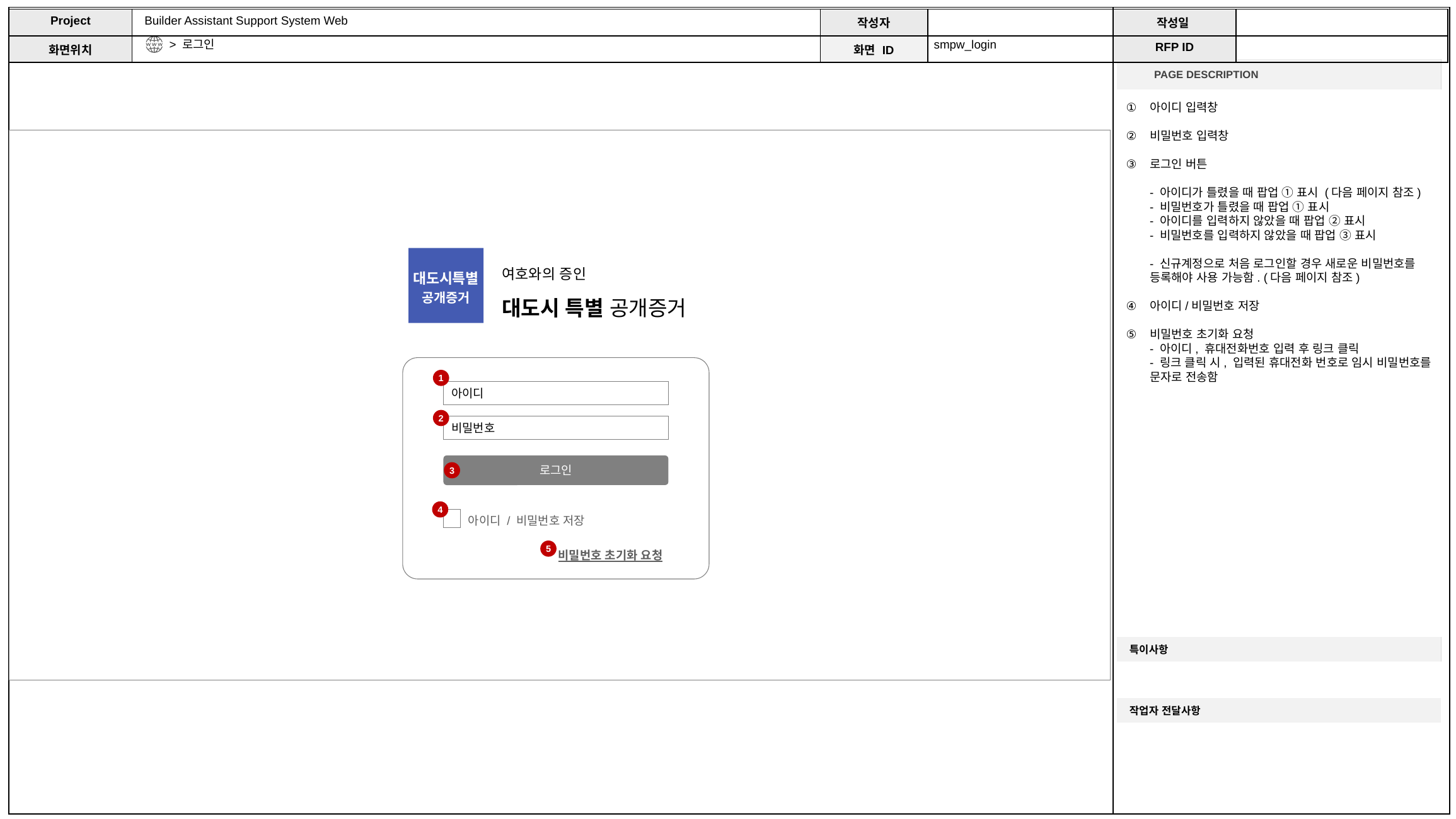

> 로그인
smpw_login
아이디 입력창
비밀번호 입력창
로그인 버튼
- 아이디가 틀렸을 때 팝업 ① 표시 (다음 페이지 참조)
- 비밀번호가 틀렸을 때 팝업 ① 표시
- 아이디를 입력하지 않았을 때 팝업 ② 표시
- 비밀번호를 입력하지 않았을 때 팝업 ③ 표시
- 신규계정으로 처음 로그인할 경우 새로운 비밀번호를 등록해야 사용 가능함. (다음 페이지 참조)
아이디/비밀번호 저장

비밀번호 초기화 요청
- 아이디, 휴대전화번호 입력 후 링크 클릭
- 링크 클릭 시, 입력된 휴대전화 번호로 임시 비밀번호를 문자로 전송함

대도시특별
공개증거
여호와의 증인
대도시 특별 공개증거

1
아이디
2
비밀번호
로그인
3
4

아이디 / 비밀번호 저장
5
비밀번호 초기화 요청